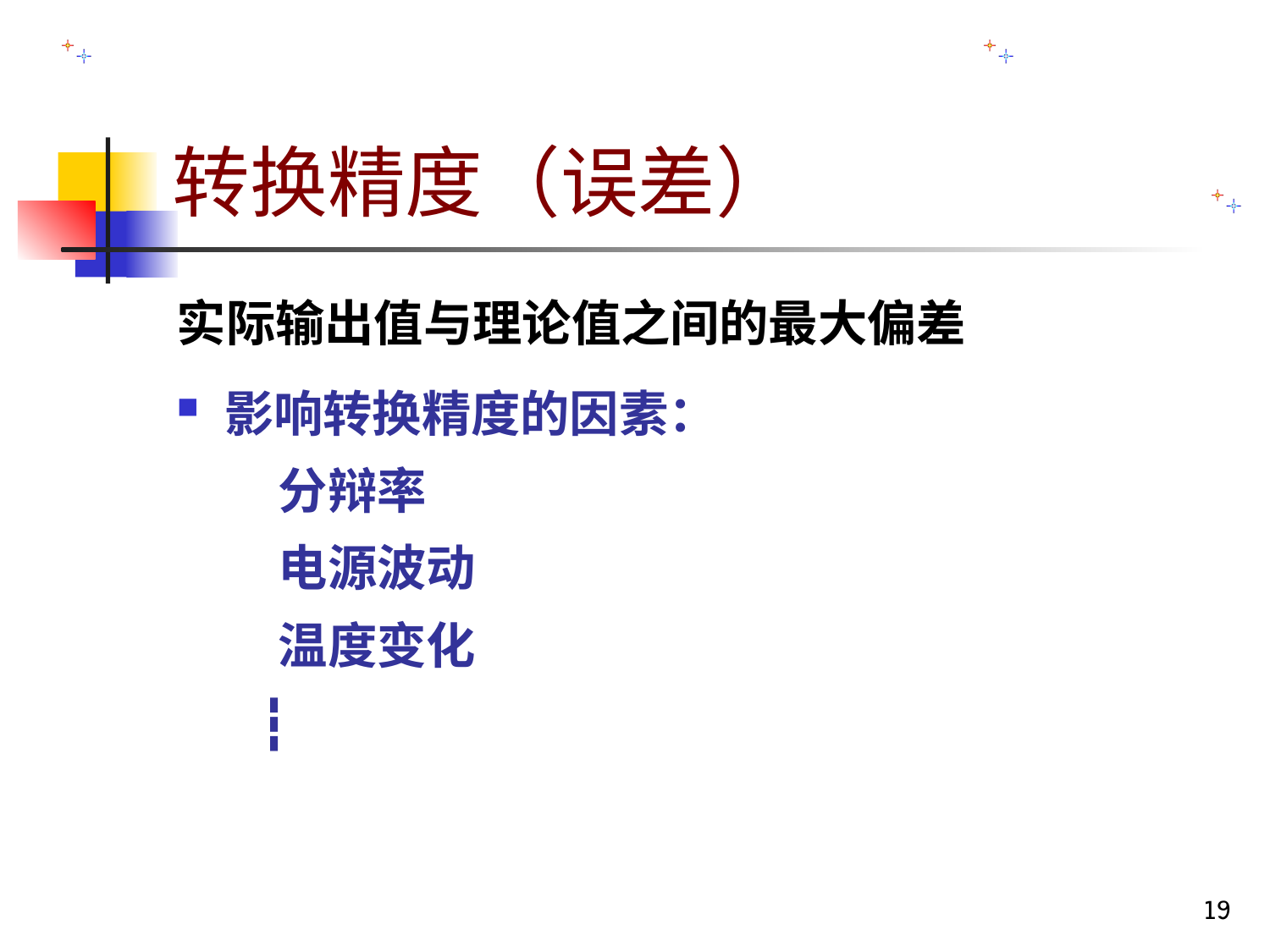

转换精度（误差）
实际输出值与理论值之间的最大偏差
影响转换精度的因素：
        分辩率
        电源波动
        温度变化
      ┇
19